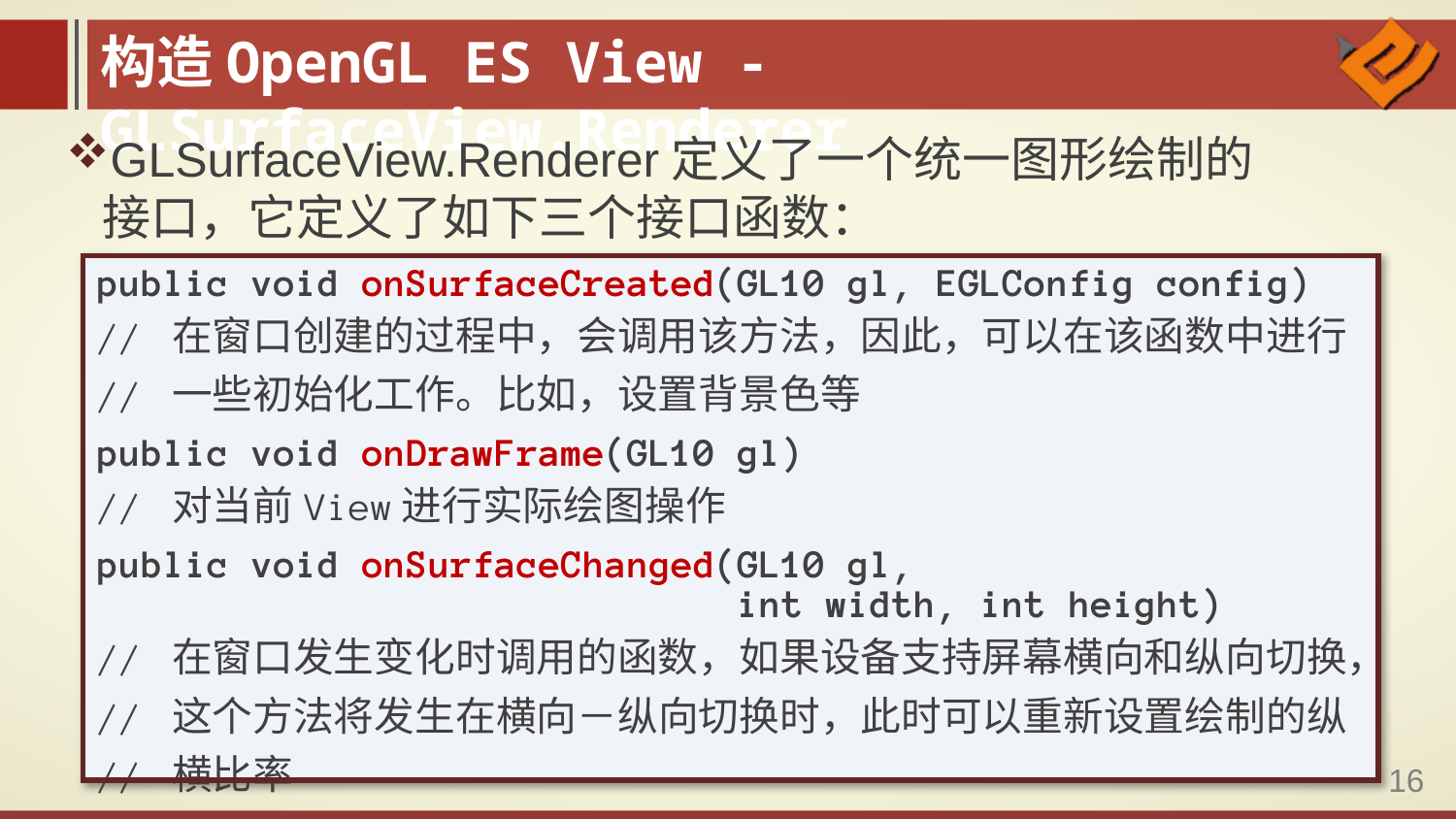

构造OpenGL ES View - GLSurfaceView.Renderer
GLSurfaceView.Renderer定义了一个统一图形绘制的接口，它定义了如下三个接口函数：
| public void onSurfaceCreated(GL10 gl, EGLConfig config) // 在窗口创建的过程中，会调用该方法，因此，可以在该函数中进行 // 一些初始化工作。比如，设置背景色等 public void onDrawFrame(GL10 gl) // 对当前View进行实际绘图操作 public void onSurfaceChanged(GL10 gl, int width, int height) // 在窗口发生变化时调用的函数，如果设备支持屏幕横向和纵向切换， // 这个方法将发生在横向－纵向切换时，此时可以重新设置绘制的纵 // 横比率 |
| --- |